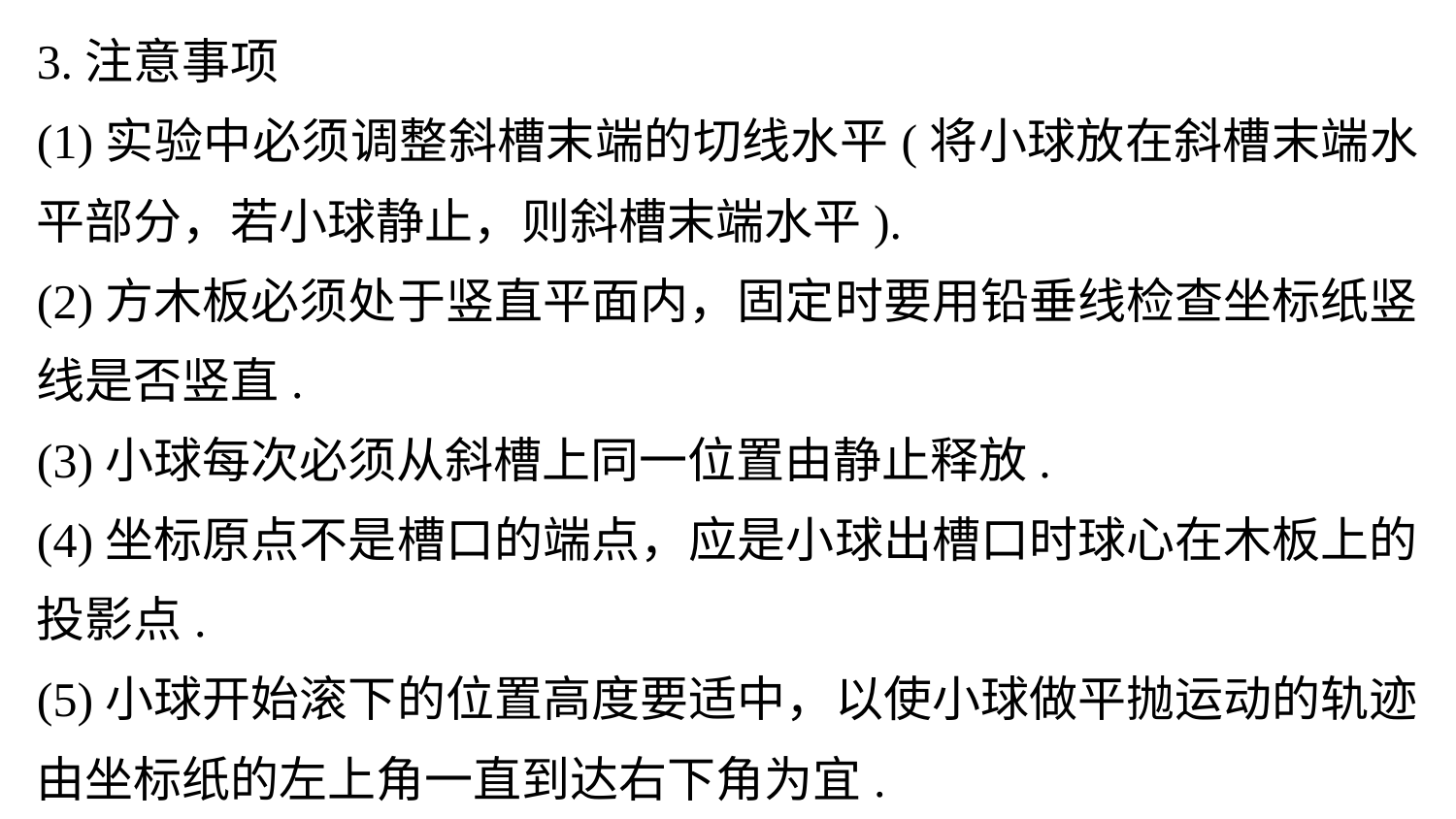

3.注意事项
(1)实验中必须调整斜槽末端的切线水平(将小球放在斜槽末端水平部分，若小球静止，则斜槽末端水平).
(2)方木板必须处于竖直平面内，固定时要用铅垂线检查坐标纸竖线是否竖直.
(3)小球每次必须从斜槽上同一位置由静止释放.
(4)坐标原点不是槽口的端点，应是小球出槽口时球心在木板上的投影点.
(5)小球开始滚下的位置高度要适中，以使小球做平抛运动的轨迹由坐标纸的左上角一直到达右下角为宜.